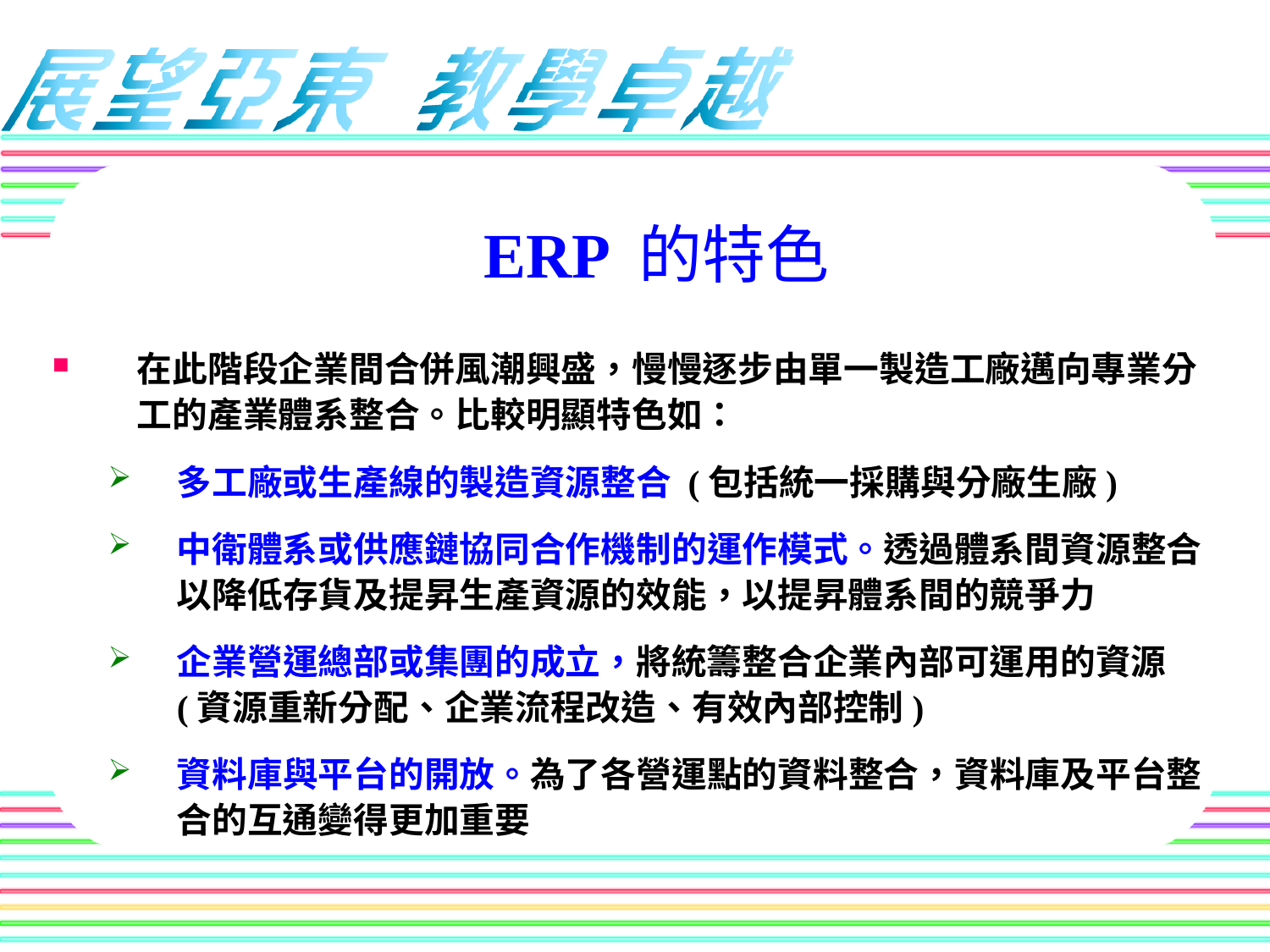

# ERP 的特色
在此階段企業間合併風潮興盛，慢慢逐步由單一製造工廠邁向專業分工的產業體系整合。比較明顯特色如：
多工廠或生產線的製造資源整合 (包括統一採購與分廠生廠)
中衛體系或供應鏈協同合作機制的運作模式。透過體系間資源整合以降低存貨及提昇生產資源的效能，以提昇體系間的競爭力
企業營運總部或集團的成立，將統籌整合企業內部可運用的資源  (資源重新分配、企業流程改造、有效內部控制)
資料庫與平台的開放。為了各營運點的資料整合，資料庫及平台整合的互通變得更加重要